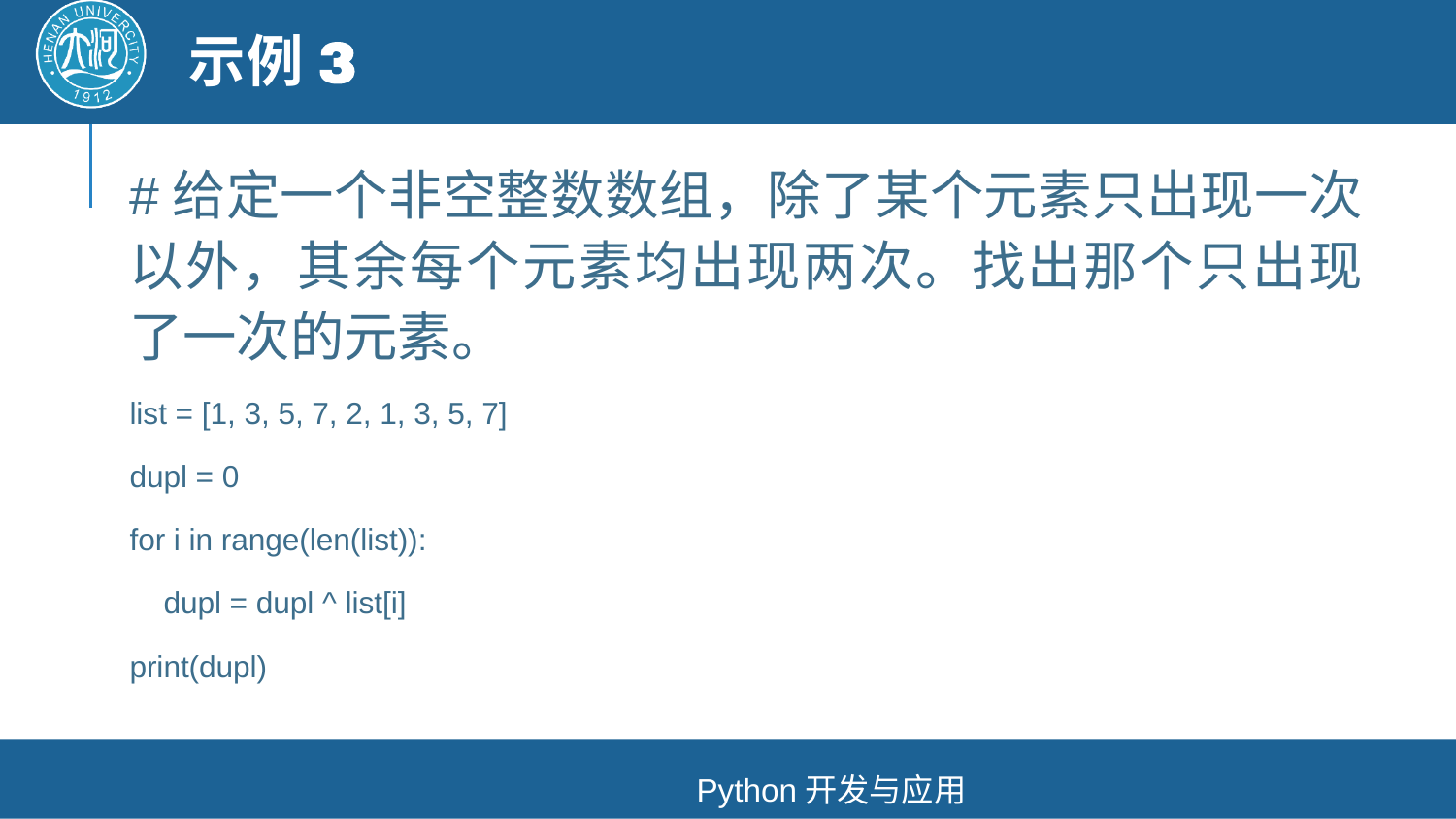

# 示例3
#给定一个非空整数数组，除了某个元素只出现一次以外，其余每个元素均出现两次。找出那个只出现了一次的元素。
list = [1, 3, 5, 7, 2, 1, 3, 5, 7]
dupl = 0
for i in range(len(list)):
    dupl = dupl ^ list[i]
print(dupl)

Python开发与应用
71